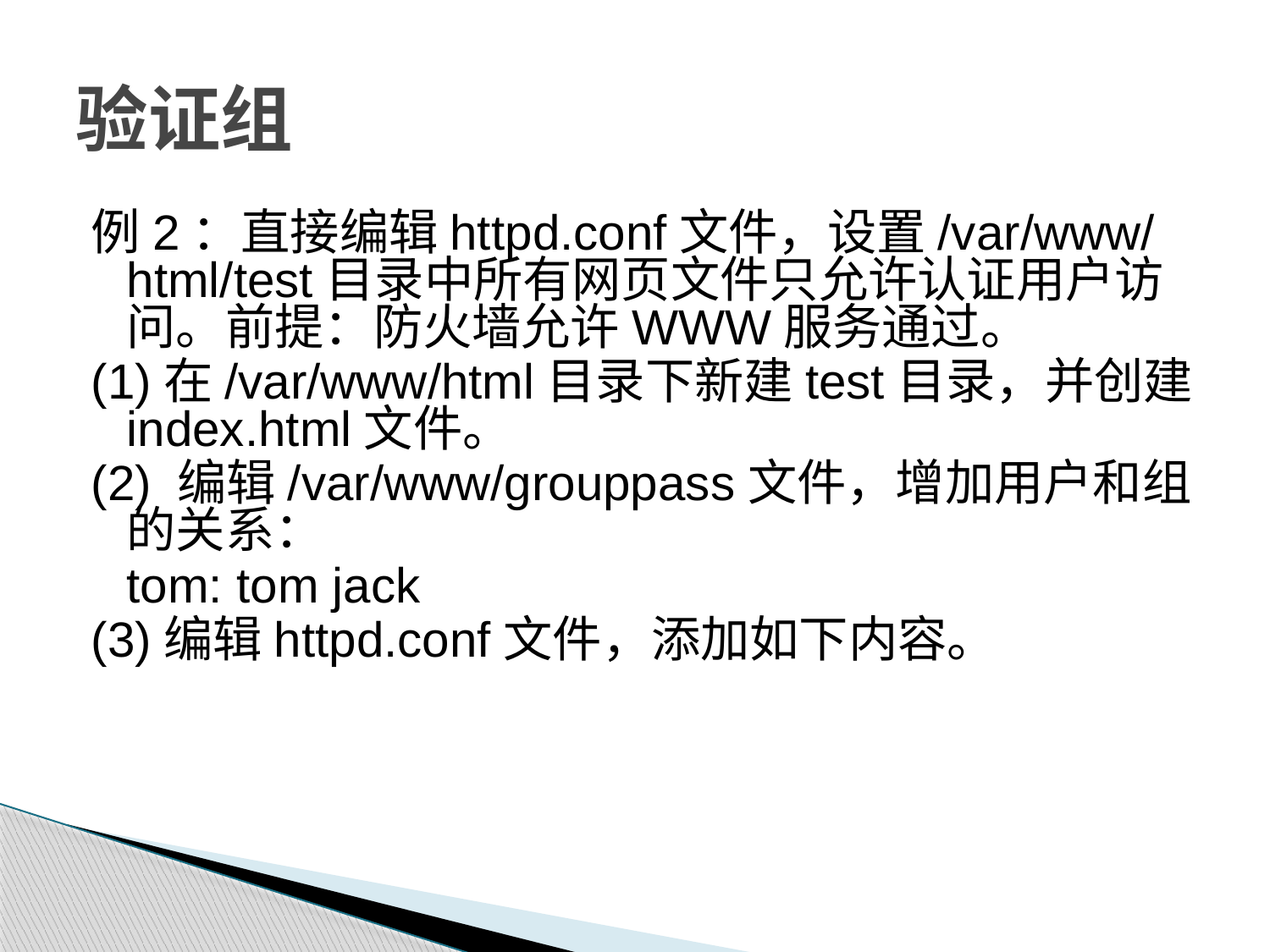

# 验证组
例2：直接编辑httpd.conf文件，设置/var/www/html/test目录中所有网页文件只允许认证用户访问。前提：防火墙允许WWW服务通过。
(1)在/var/www/html目录下新建test目录，并创建index.html文件。
(2) 编辑/var/www/grouppass文件，增加用户和组的关系：
	tom: tom jack
(3)编辑httpd.conf文件，添加如下内容。